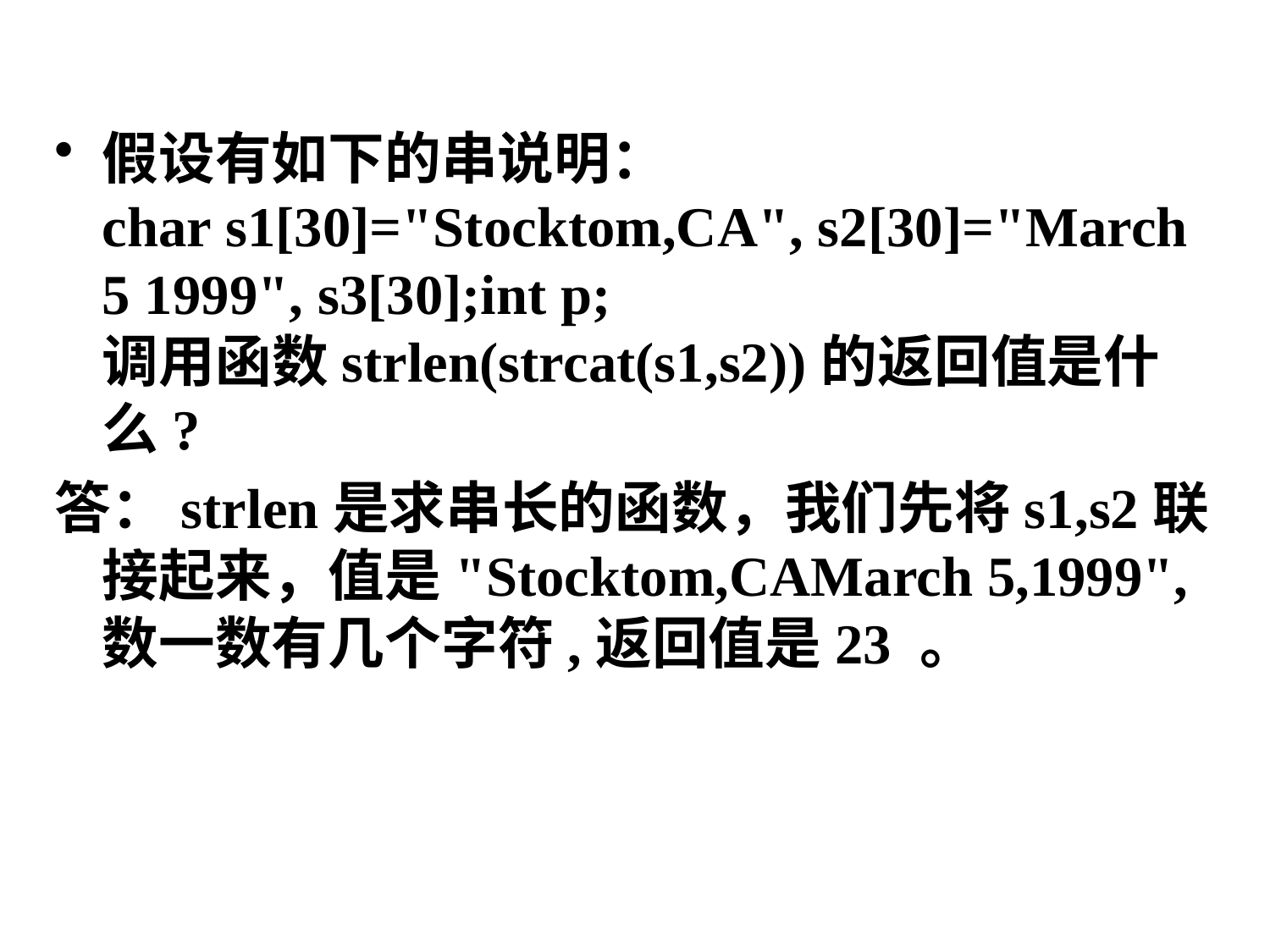

假设有如下的串说明：
char s1[30]="Stocktom,CA", s2[30]="March 5 1999", s3[30];int p; 
调用函数strlen(strcat(s1,s2))的返回值是什么?
答：strlen是求串长的函数，我们先将s1,s2联接起来，值是"Stocktom,CAMarch 5,1999",数一数有几个字符,返回值是23 。